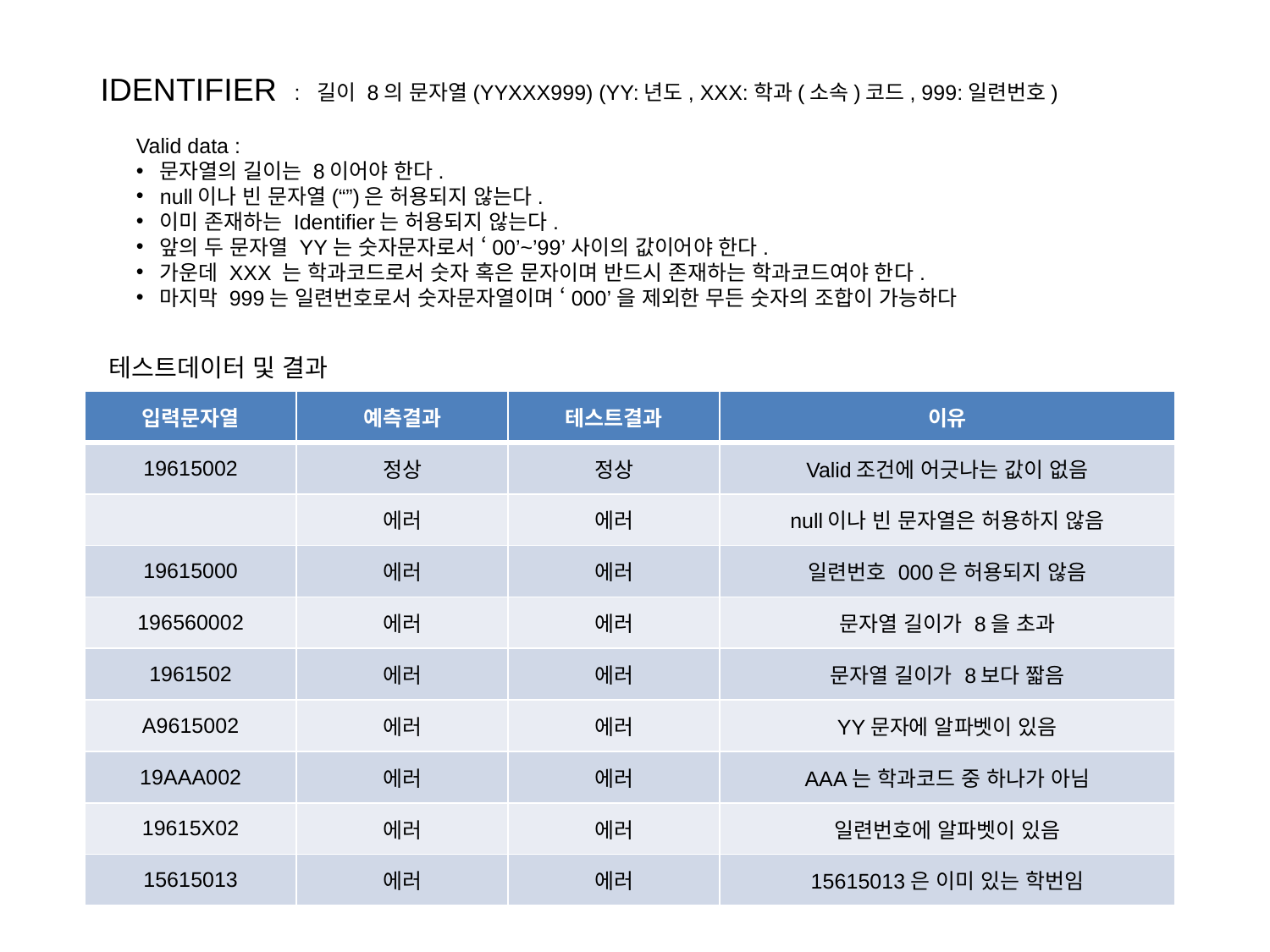

:  길이 8의 문자열(YYXXX999) (YY:년도, XXX:학과(소속)코드, 999:일련번호)
IDENTIFIER
Valid data :
문자열의 길이는 8이어야 한다.
null이나 빈 문자열(“”)은 허용되지 않는다.
이미 존재하는 Identifier는 허용되지 않는다.
앞의 두 문자열 YY는 숫자문자로서 ‘00’~’99’사이의 값이어야 한다.
가운데 XXX 는 학과코드로서 숫자 혹은 문자이며 반드시 존재하는 학과코드여야 한다.
마지막 999는 일련번호로서 숫자문자열이며 ‘000’을 제외한 무든 숫자의 조합이 가능하다
테스트데이터 및 결과
| 입력문자열 | 예측결과 | 테스트결과 | 이유 |
| --- | --- | --- | --- |
| 19615002 | 정상 | 정상 | Valid조건에 어긋나는 값이 없음 |
|  | 에러 | 에러 | null이나 빈 문자열은 허용하지 않음 |
| 19615000 | 에러 | 에러 | 일련번호 000은 허용되지 않음 |
| 196560002 | 에러 | 에러 | 문자열 길이가 8을 초과 |
| 1961502 | 에러 | 에러 | 문자열 길이가 8보다 짧음 |
| A9615002 | 에러 | 에러 | YY문자에 알파벳이 있음 |
| 19AAA002 | 에러 | 에러 | AAA는 학과코드 중 하나가 아님 |
| 19615X02 | 에러 | 에러 | 일련번호에 알파벳이 있음 |
| 15615013 | 에러 | 에러 | 15615013은 이미 있는 학번임 |